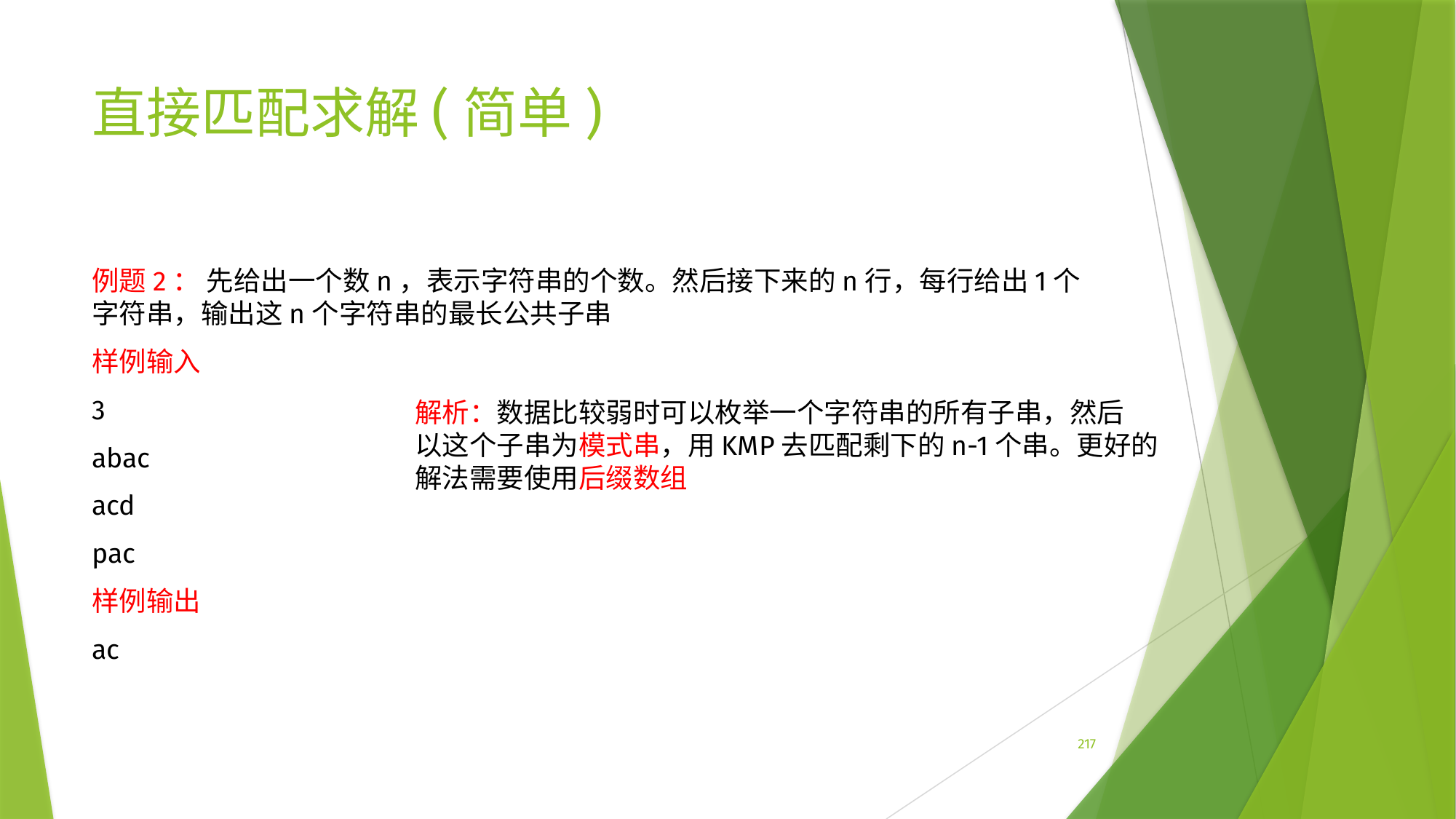

# 直接匹配求解(简单)
例题2： 先给出一个数n，表示字符串的个数。然后接下来的n行，每行给出1个字符串，输出这n个字符串的最长公共子串
样例输入
3
abac
acd
pac
样例输出
ac
解析：数据比较弱时可以枚举一个字符串的所有子串，然后
以这个子串为模式串，用KMP去匹配剩下的n-1个串。更好的
解法需要使用后缀数组
217